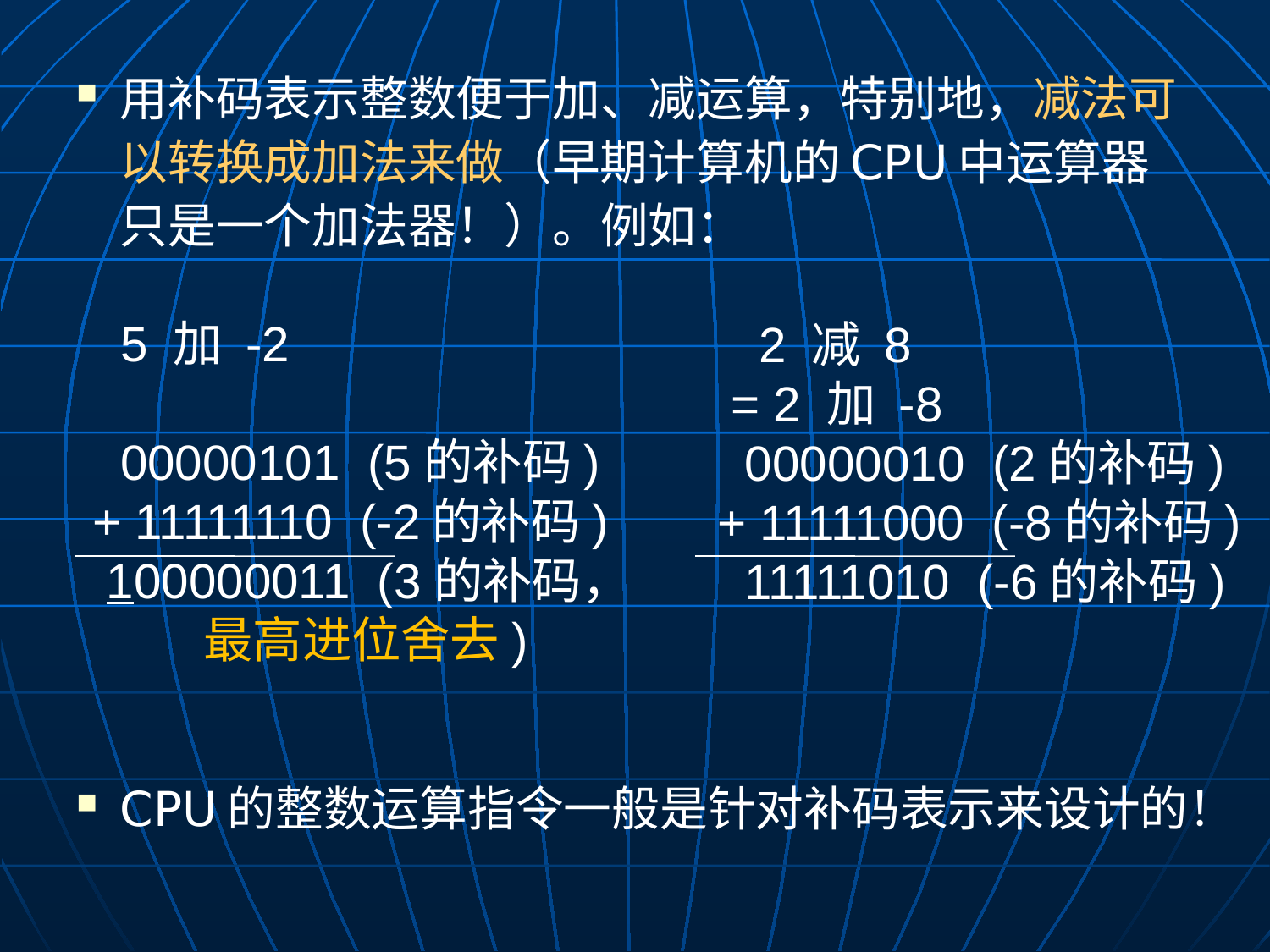

用补码表示整数便于加、减运算，特别地，减法可以转换成加法来做（早期计算机的CPU中运算器只是一个加法器！）。例如：

CPU的整数运算指令一般是针对补码表示来设计的！
  5 加 -2

  00000101  (5的补码)
+ 11111110  (-2的补码)
 100000011  (3的补码，
         最高进位舍去)
   2 减 8
 = 2 加 -8
  00000010  (2的补码)
+ 11111000  (-8的补码)
  11111010  (-6的补码)